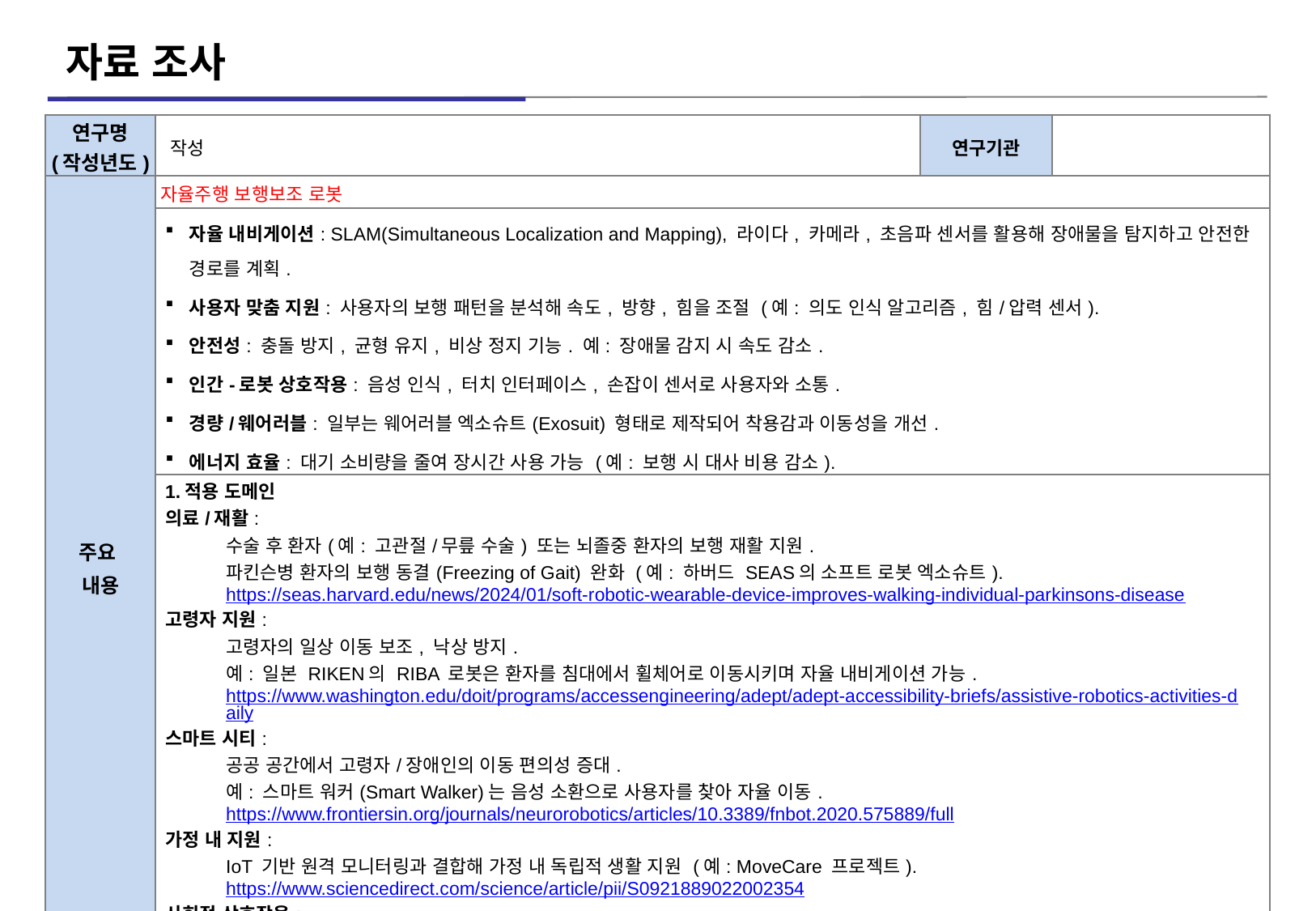

# 자료 조사
| 연구명 (작성년도) | 작성 | 연구기관 |  |
| --- | --- | --- | --- |
| 주요 내용 | 자율주행 보행보조 로봇 |  |  |
|  | 자율 내비게이션: SLAM(Simultaneous Localization and Mapping), 라이다, 카메라, 초음파 센서를 활용해 장애물을 탐지하고 안전한 경로를 계획. 사용자 맞춤 지원: 사용자의 보행 패턴을 분석해 속도, 방향, 힘을 조절 (예: 의도 인식 알고리즘, 힘/압력 센서). 안전성: 충돌 방지, 균형 유지, 비상 정지 기능. 예: 장애물 감지 시 속도 감소. 인간-로봇 상호작용: 음성 인식, 터치 인터페이스, 손잡이 센서로 사용자와 소통. 경량/웨어러블: 일부는 웨어러블 엑소슈트(Exosuit) 형태로 제작되어 착용감과 이동성을 개선. 에너지 효율: 대기 소비량을 줄여 장시간 사용 가능 (예: 보행 시 대사 비용 감소). |  |  |
|  | 1.적용 도메인 의료/재활: 수술 후 환자(예: 고관절/무릎 수술) 또는 뇌졸중 환자의 보행 재활 지원. 파킨슨병 환자의 보행 동결(Freezing of Gait) 완화 (예: 하버드 SEAS의 소프트 로봇 엑소슈트). https://seas.harvard.edu/news/2024/01/soft-robotic-wearable-device-improves-walking-individual-parkinsons-disease 고령자 지원: 고령자의 일상 이동 보조, 낙상 방지. 예: 일본 RIKEN의 RIBA 로봇은 환자를 침대에서 휠체어로 이동시키며 자율 내비게이션 가능. https://www.washington.edu/doit/programs/accessengineering/adept/adept-accessibility-briefs/assistive-robotics-activities-daily 스마트 시티: 공공 공간에서 고령자/장애인의 이동 편의성 증대. 예: 스마트 워커(Smart Walker)는 음성 소환으로 사용자를 찾아 자율 이동. https://www.frontiersin.org/journals/neurorobotics/articles/10.3389/fnbot.2020.575889/full 가정 내 지원: IoT 기반 원격 모니터링과 결합해 가정 내 독립적 생활 지원 (예: MoveCare 프로젝트). https://www.sciencedirect.com/science/article/pii/S0921889022002354 사회적 상호작용: 어린이와의 동반 보행 시스템 (예: Pepper 로봇의 손잡이 인식 시스템). https://ieeexplore.ieee.org/document/7405071 |  |  |